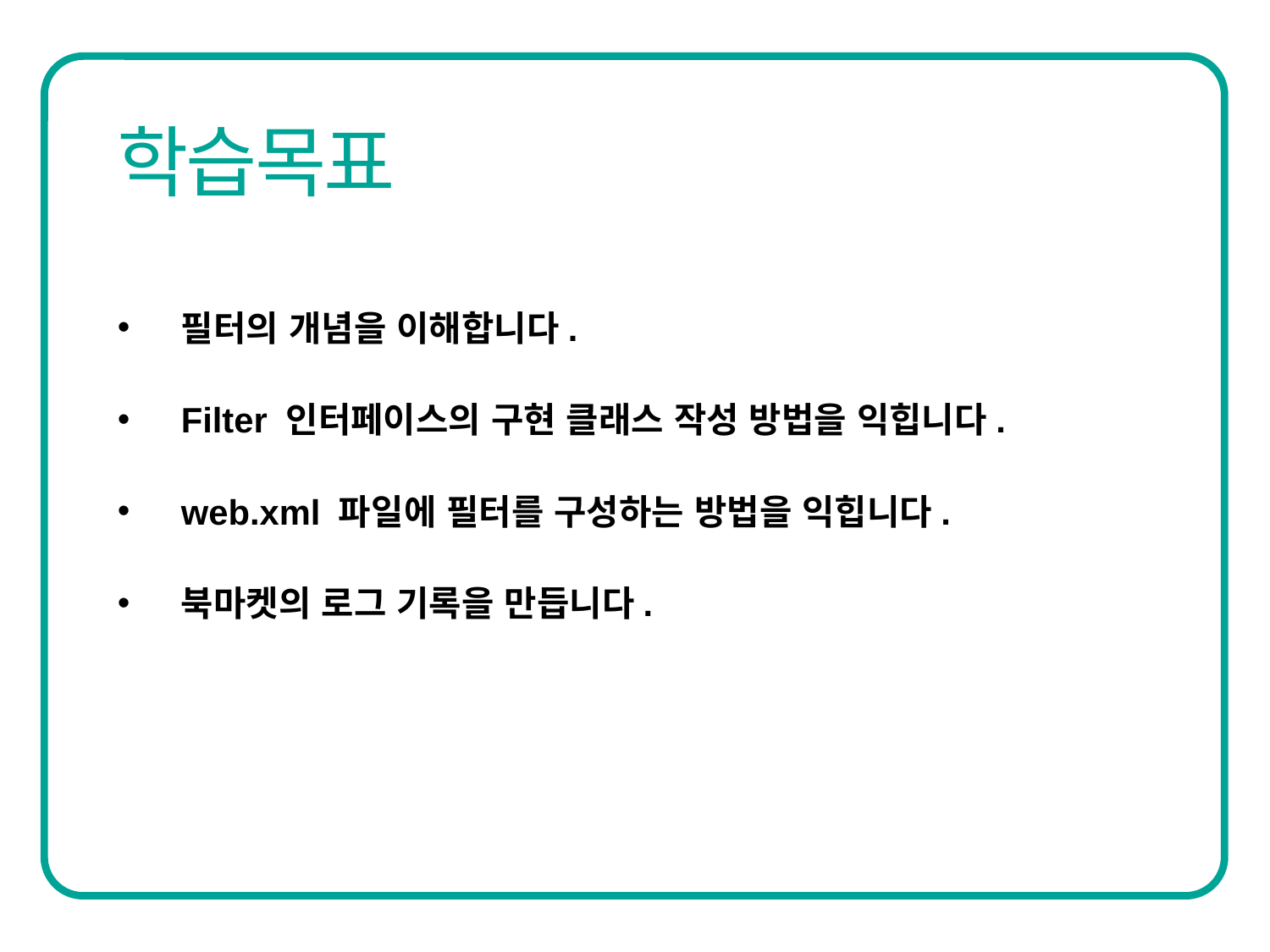

필터의 개념을 이해합니다.
Filter 인터페이스의 구현 클래스 작성 방법을 익힙니다.
web.xml 파일에 필터를 구성하는 방법을 익힙니다.
북마켓의 로그 기록을 만듭니다.